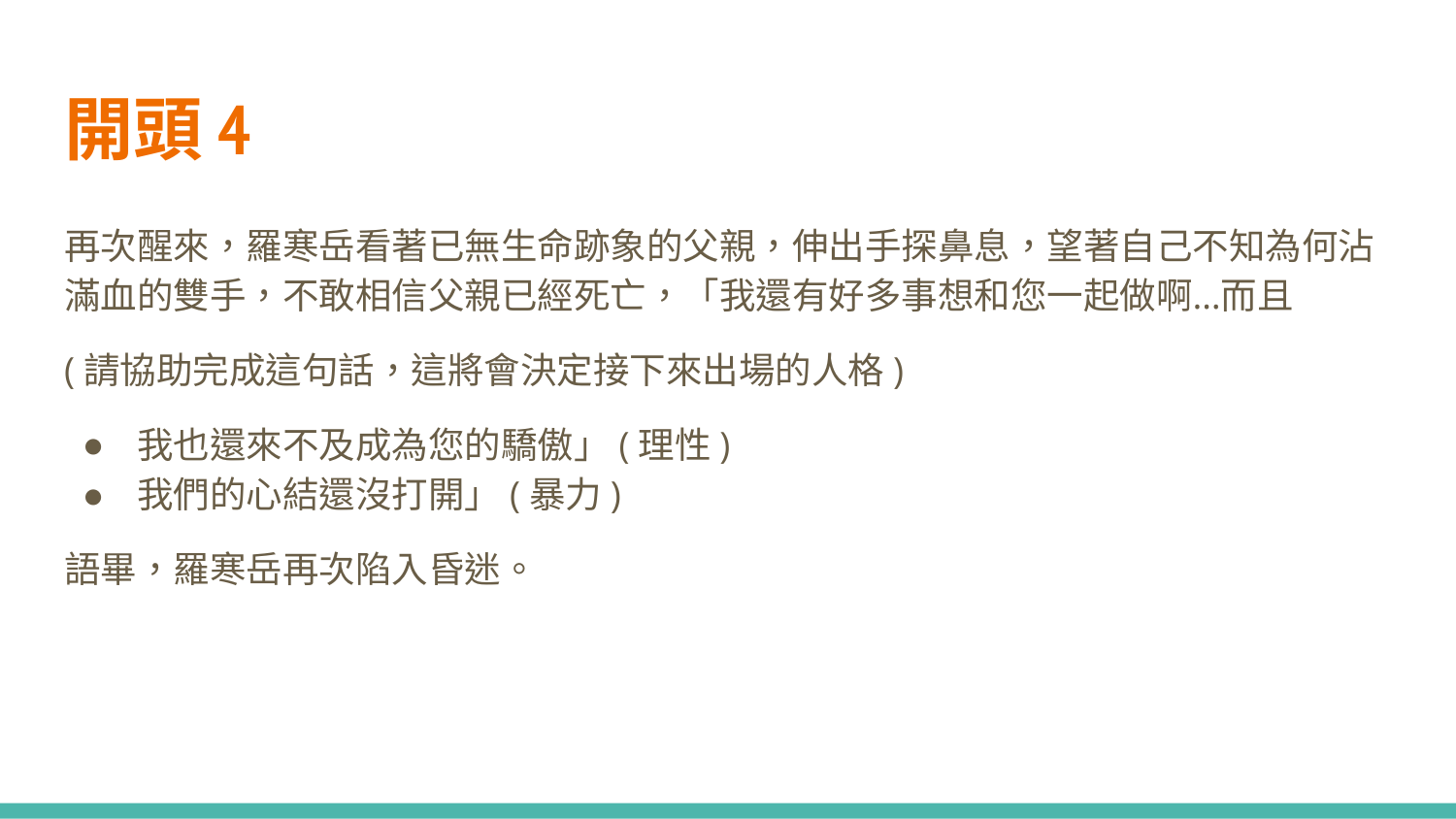

# 開頭4
再次醒來，羅寒岳看著已無生命跡象的父親，伸出手探鼻息，望著自己不知為何沾滿血的雙手，不敢相信父親已經死亡，「我還有好多事想和您一起做啊…而且
(請協助完成這句話，這將會決定接下來出場的人格)
我也還來不及成為您的驕傲」(理性)
我們的心結還沒打開」(暴力)
語畢，羅寒岳再次陷入昏迷。